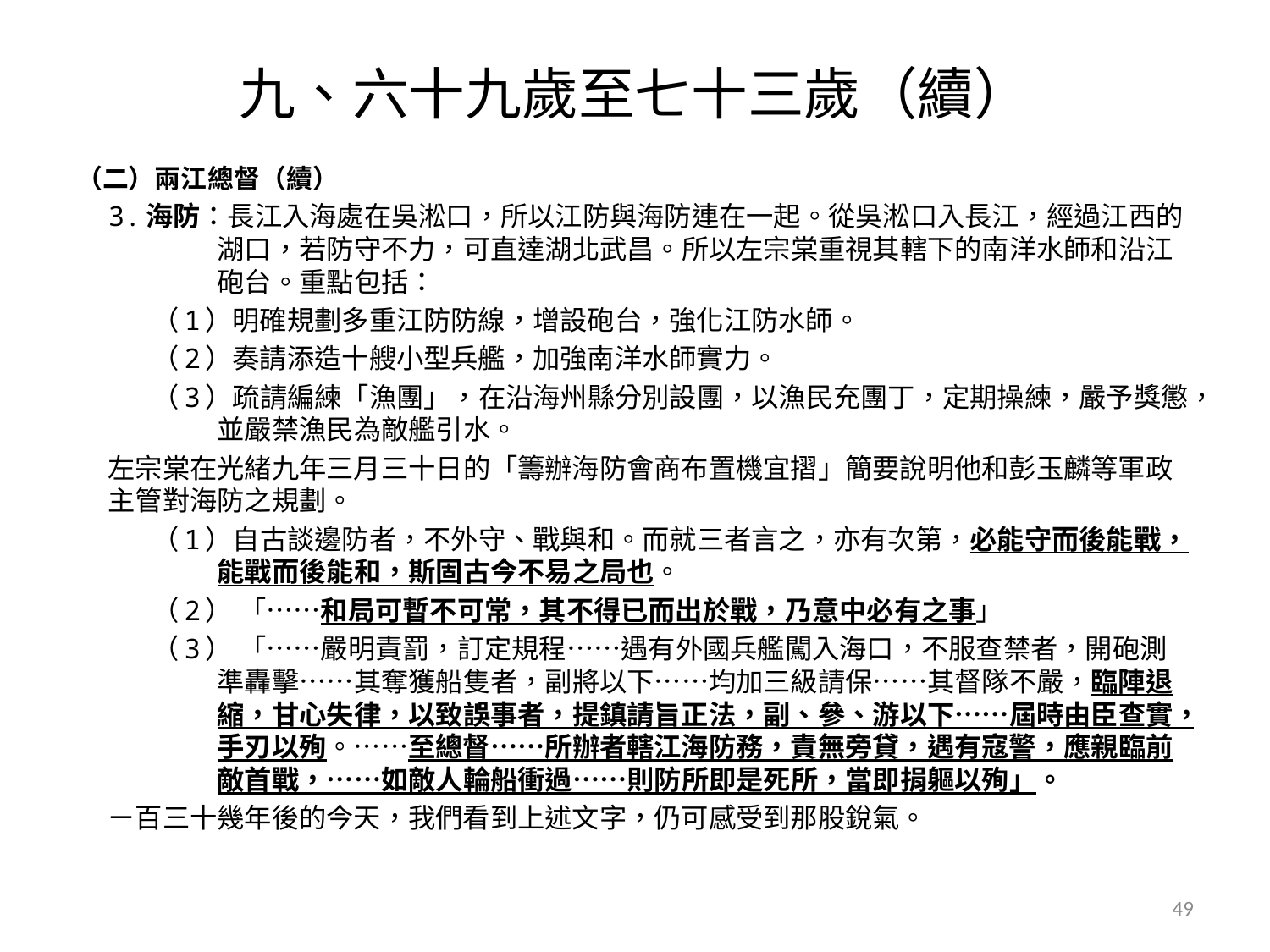

# 九、六十九歲至七十三歲（續）
（二）兩江總督（續）
3.海防：長江入海處在吳淞口，所以江防與海防連在一起。從吳淞口入長江，經過江西的湖口，若防守不力，可直達湖北武昌。所以左宗棠重視其轄下的南洋水師和沿江砲台。重點包括：
（1）明確規劃多重江防防線，增設砲台，強化江防水師。
（2）奏請添造十艘小型兵艦，加強南洋水師實力。
（3）疏請編練「漁團」，在沿海州縣分別設團，以漁民充團丁，定期操練，嚴予獎懲，並嚴禁漁民為敵艦引水。
左宗棠在光緒九年三月三十日的「籌辦海防會商布置機宜摺」簡要說明他和彭玉麟等軍政主管對海防之規劃。
（1）自古談邊防者，不外守、戰與和。而就三者言之，亦有次第，必能守而後能戰，能戰而後能和，斯固古今不易之局也。
（2） 「⋯⋯和局可暫不可常，其不得已而出於戰，乃意中必有之事」
（3） 「⋯⋯嚴明責罰，訂定規程⋯⋯遇有外國兵艦闖入海口，不服查禁者，開砲測準轟擊⋯⋯其奪獲船隻者，副將以下⋯⋯均加三級請保⋯⋯其督隊不嚴，臨陣退縮，甘心失律，以致誤事者，提鎮請旨正法，副、參、游以下⋯⋯屆時由臣查實，手刃以殉。⋯⋯至總督⋯⋯所辦者轄江海防務，責無旁貸，遇有寇警，應親臨前敵首戰，⋯⋯如敵人輪船衝過⋯⋯則防所即是死所，當即捐軀以殉」。
ㄧ百三十幾年後的今天，我們看到上述文字，仍可感受到那股銳氣。
49